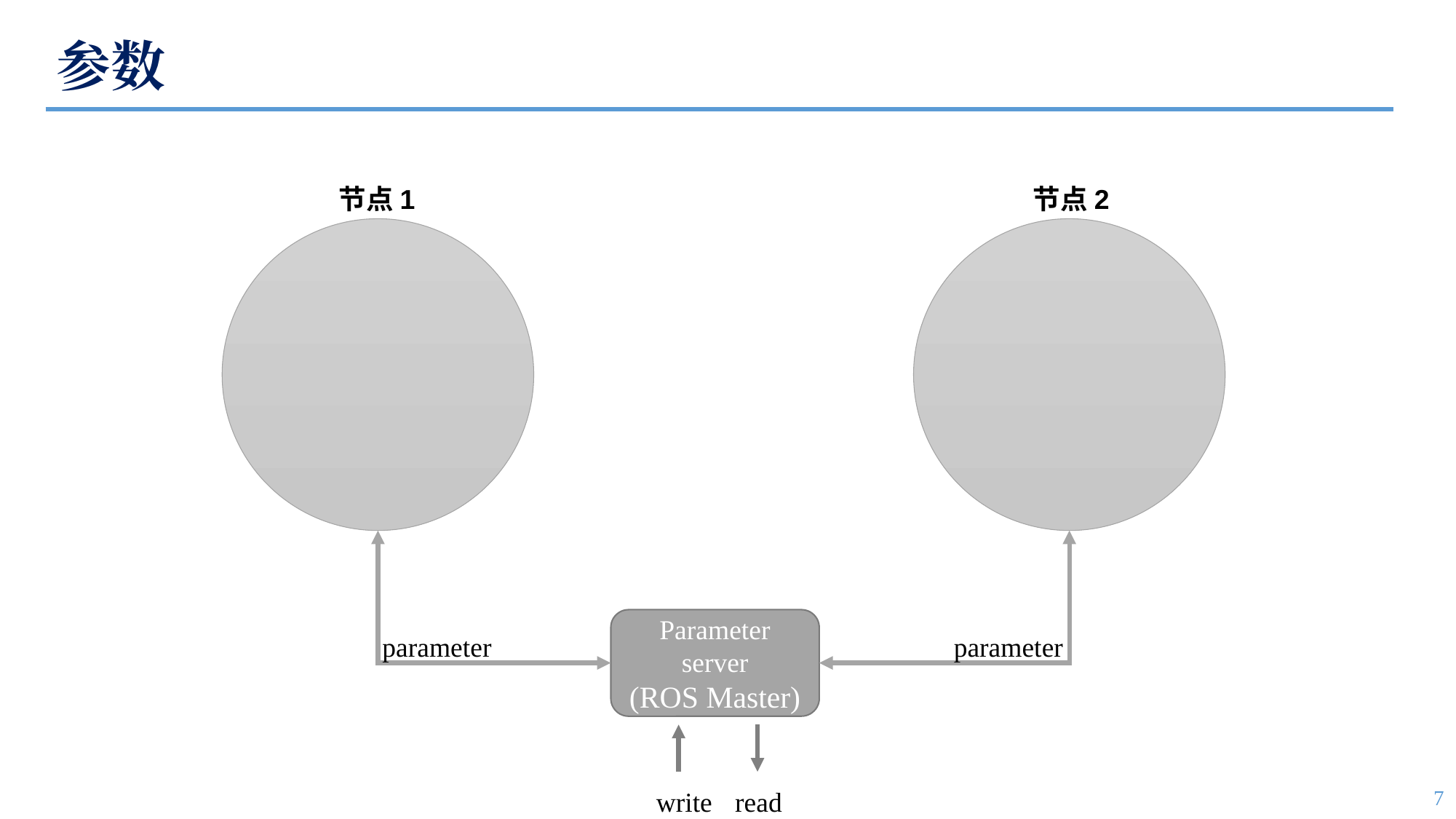

# 参数
节点1
节点2

Parameter server
(ROS Master)
parameter
parameter
7
write
read